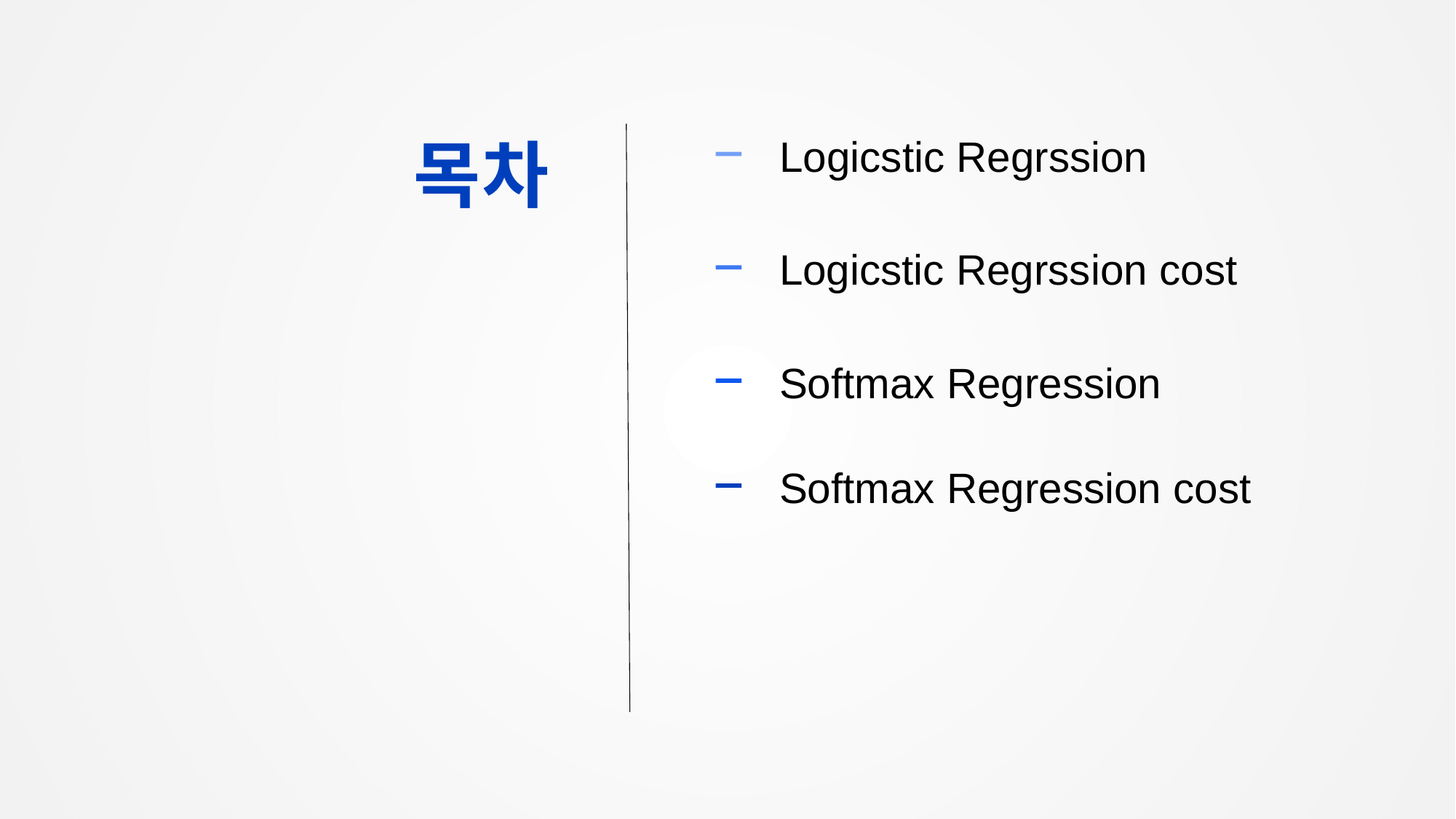

Logicstic Regrssion
목차

Logicstic Regrssion cost

Softmax Regression

Softmax Regression cost